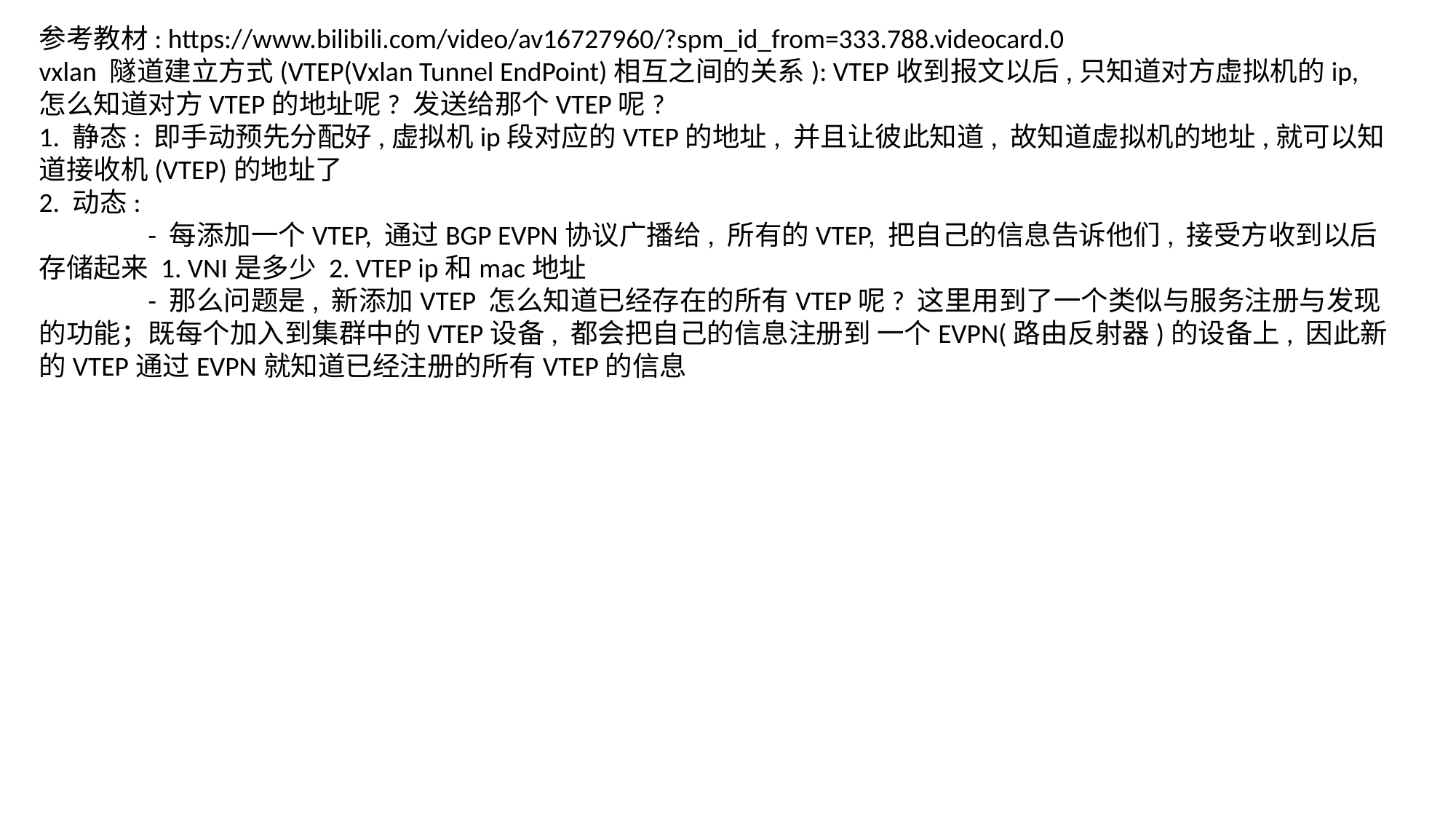

参考教材: https://www.bilibili.com/video/av16727960/?spm_id_from=333.788.videocard.0
vxlan 隧道建立方式(VTEP(Vxlan Tunnel EndPoint)相互之间的关系): VTEP收到报文以后,只知道对方虚拟机的ip, 怎么知道对方VTEP的地址呢? 发送给那个VTEP呢?
1. 静态: 即手动预先分配好,虚拟机ip段对应的VTEP的地址, 并且让彼此知道, 故知道虚拟机的地址,就可以知道接收机(VTEP)的地址了
2. 动态:
	- 每添加一个VTEP, 通过BGP EVPN协议广播给, 所有的VTEP, 把自己的信息告诉他们, 接受方收到以后存储起来 1. VNI是多少 2. VTEP ip和mac地址
	- 那么问题是, 新添加VTEP 怎么知道已经存在的所有VTEP呢? 这里用到了一个类似与服务注册与发现的功能；既每个加入到集群中的VTEP设备, 都会把自己的信息注册到 一个EVPN(路由反射器)的设备上, 因此新的VTEP通过EVPN就知道已经注册的所有VTEP的信息